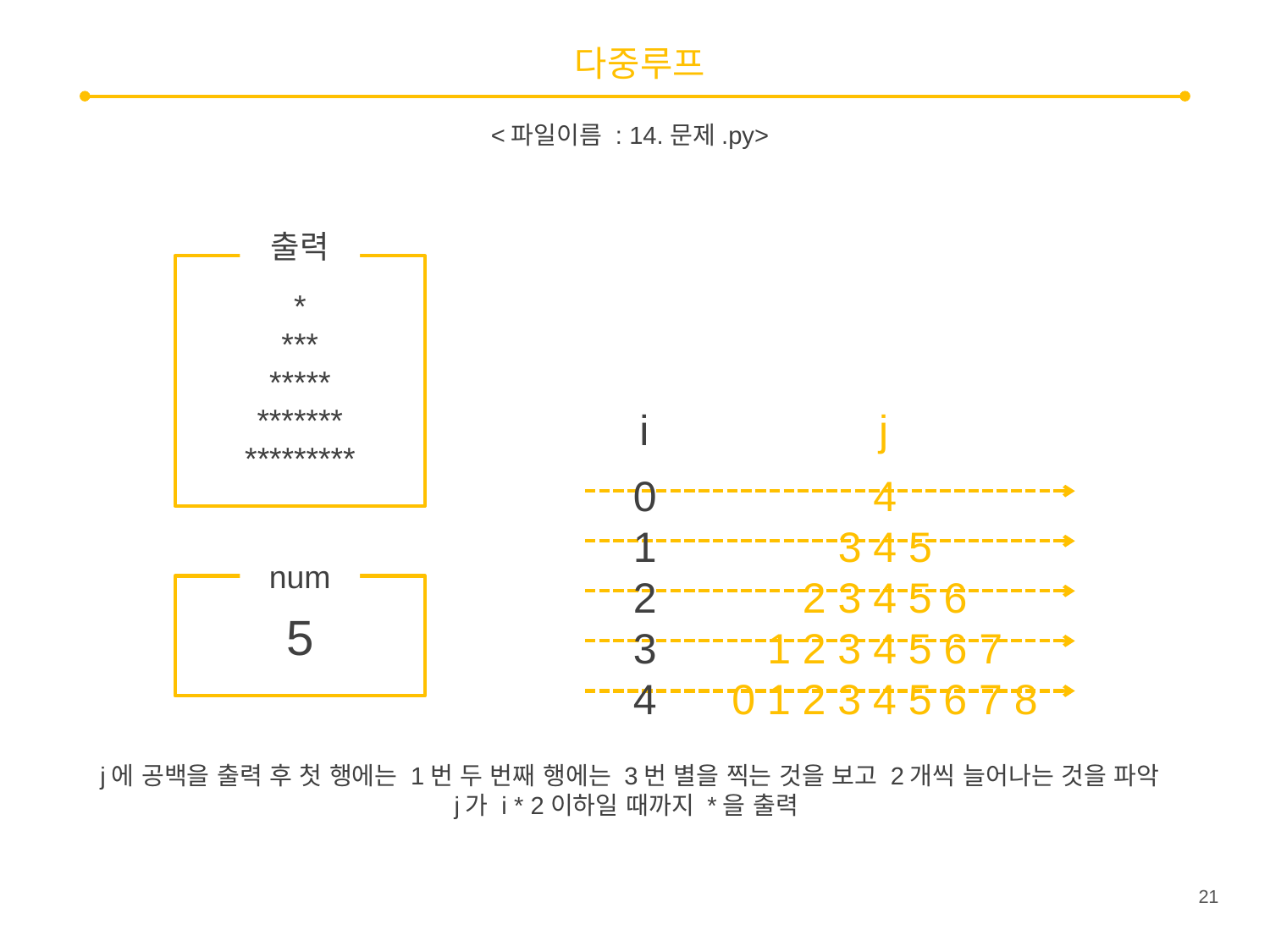

# 다중루프
<파일이름 : 14.문제.py>
출력
*
***
*****
*******
*********
i
j
num
0
1
2
3
4
4
3 4 5
2 3 4 5 6
1 2 3 4 5 6 7
0 1 2 3 4 5 6 7 8
5
j에 공백을 출력 후 첫 행에는 1번 두 번째 행에는 3번 별을 찍는 것을 보고 2개씩 늘어나는 것을 파악
j가 i * 2이하일 때까지 *을 출력